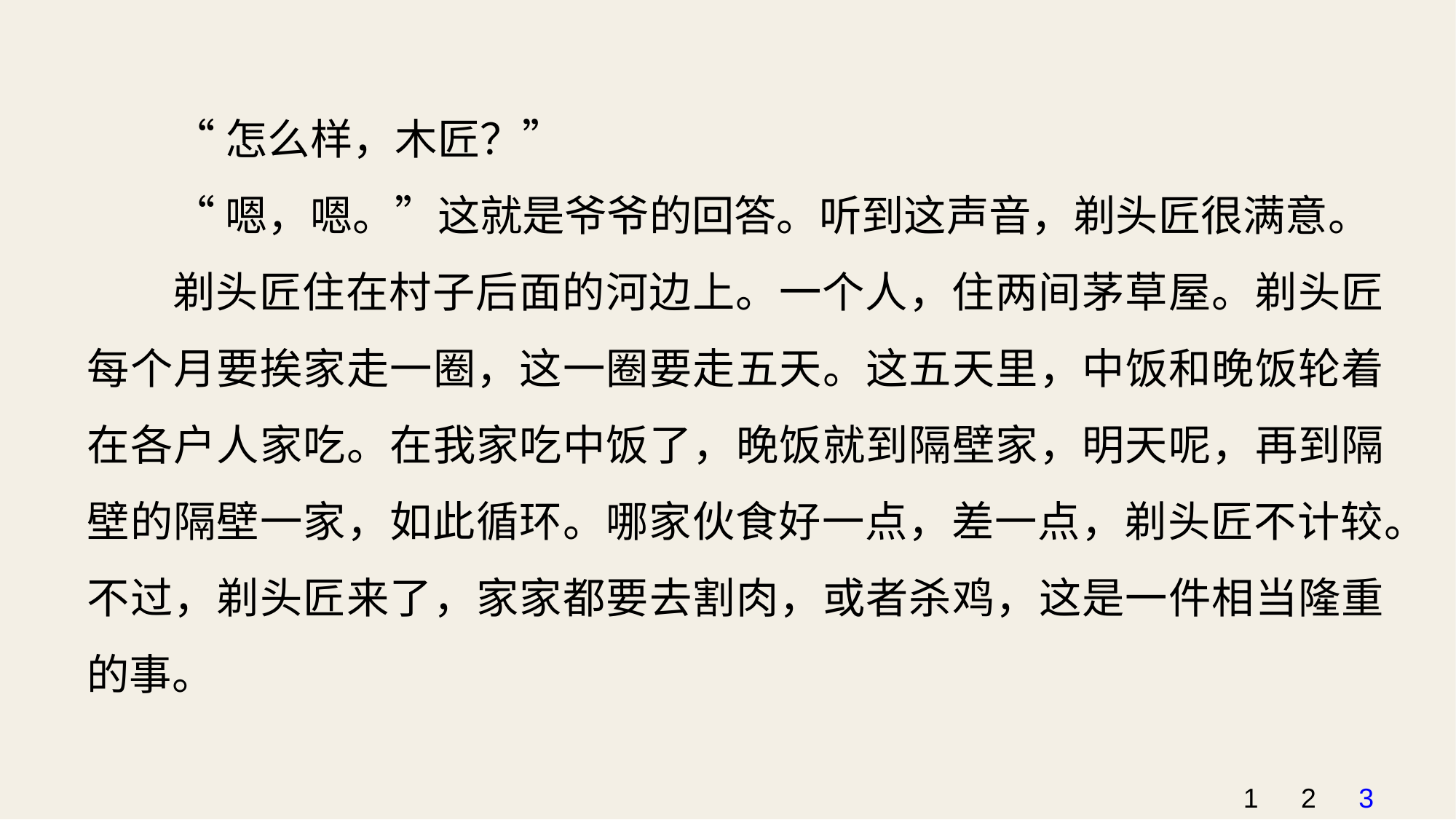

“怎么样，木匠？”
“嗯，嗯。”这就是爷爷的回答。听到这声音，剃头匠很满意。
剃头匠住在村子后面的河边上。一个人，住两间茅草屋。剃头匠每个月要挨家走一圈，这一圈要走五天。这五天里，中饭和晚饭轮着在各户人家吃。在我家吃中饭了，晚饭就到隔壁家，明天呢，再到隔壁的隔壁一家，如此循环。哪家伙食好一点，差一点，剃头匠不计较。不过，剃头匠来了，家家都要去割肉，或者杀鸡，这是一件相当隆重的事。
1
2
3